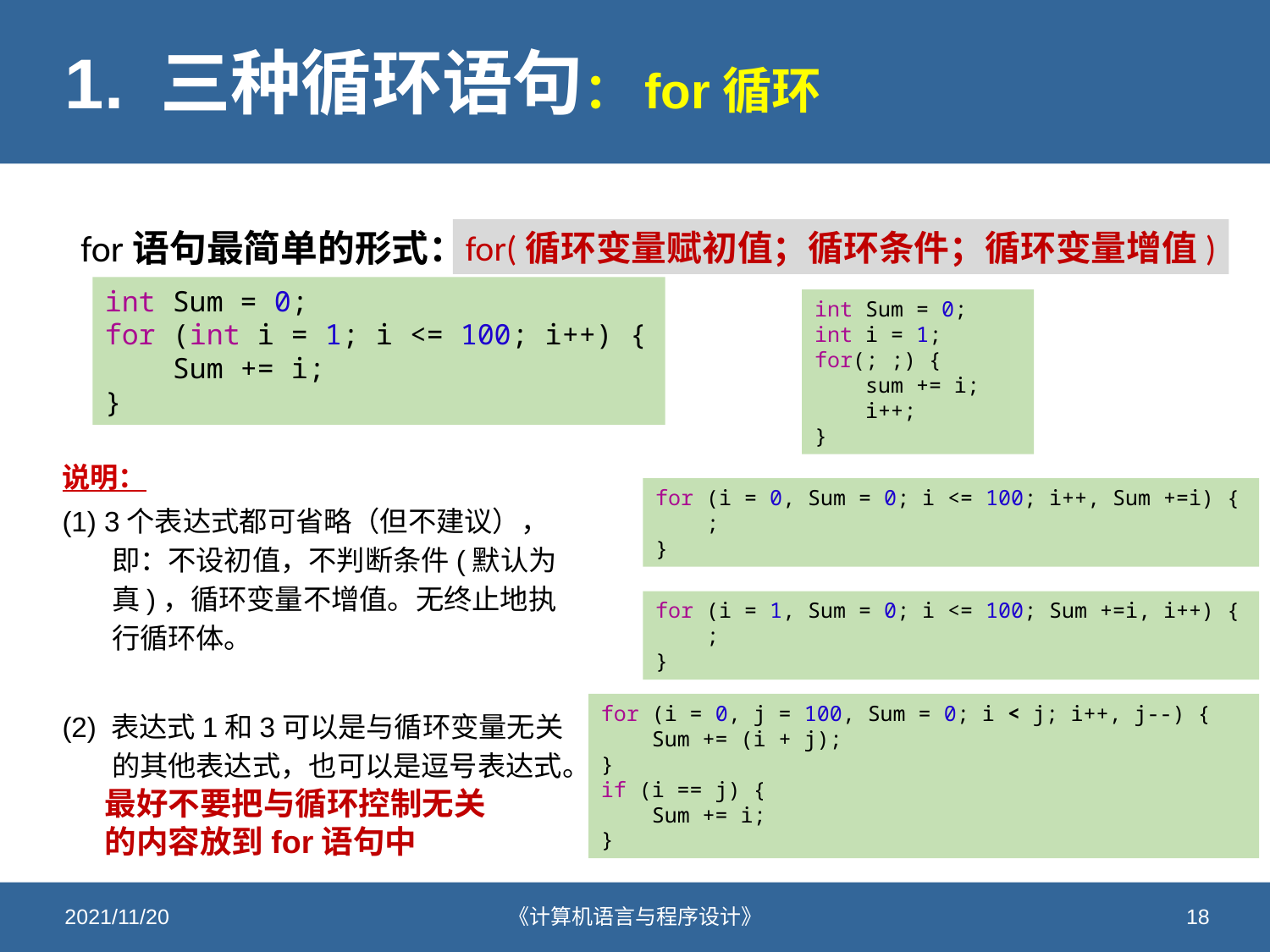

# 1. 三种循环语句：for循环
for语句最简单的形式：
for(循环变量赋初值；循环条件；循环变量增值)
int Sum = 0;
for (int i = 1; i <= 100; i++) {
    Sum += i;
}
int Sum = 0;
int i = 1;
for(; ;) {
    sum += i;
    i++;
}
说明：
(1) 3个表达式都可省略（但不建议），即：不设初值，不判断条件(默认为真)，循环变量不增值。无终止地执行循环体。

(2) 表达式1和3可以是与循环变量无关的其他表达式，也可以是逗号表达式。

for (i = 0, Sum = 0; i <= 100; i++, Sum +=i) {
    ;
}
for (i = 1, Sum = 0; i <= 100; Sum +=i, i++) {
    ;
}
for (i = 0, j = 100, Sum = 0; i < j; i++, j--) {
    Sum += (i + j);
}
if (i == j) {
    Sum += i;
}
最好不要把与循环控制无关的内容放到for语句中
2021/11/20
《计算机语言与程序设计》
18